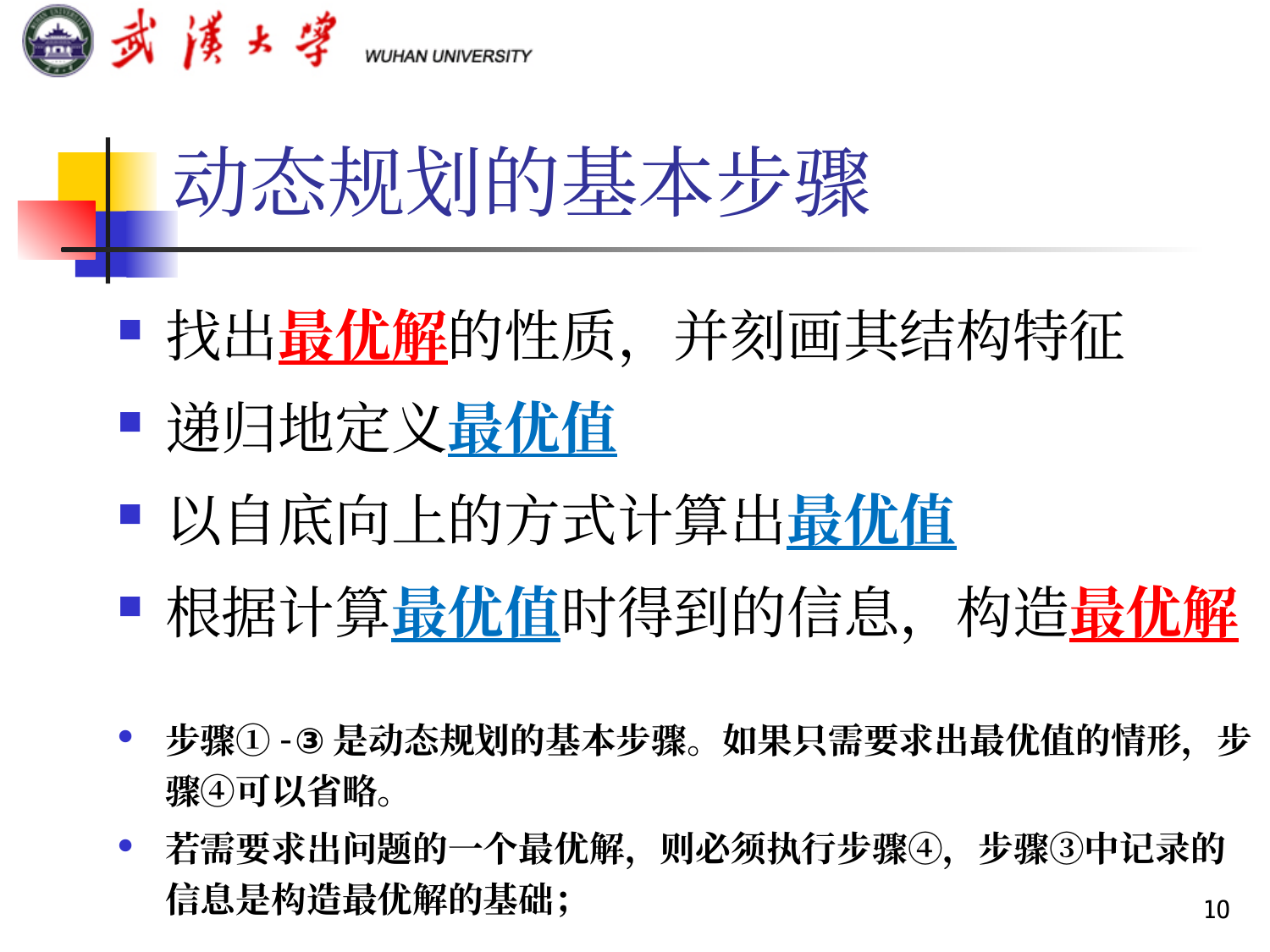

# 动态规划的基本步骤
找出最优解的性质，并刻画其结构特征
递归地定义最优值
以自底向上的方式计算出最优值
根据计算最优值时得到的信息，构造最优解

步骤①-③是动态规划的基本步骤。如果只需要求出最优值的情形，步骤④可以省略。
若需要求出问题的一个最优解，则必须执行步骤④，步骤③中记录的信息是构造最优解的基础；

10